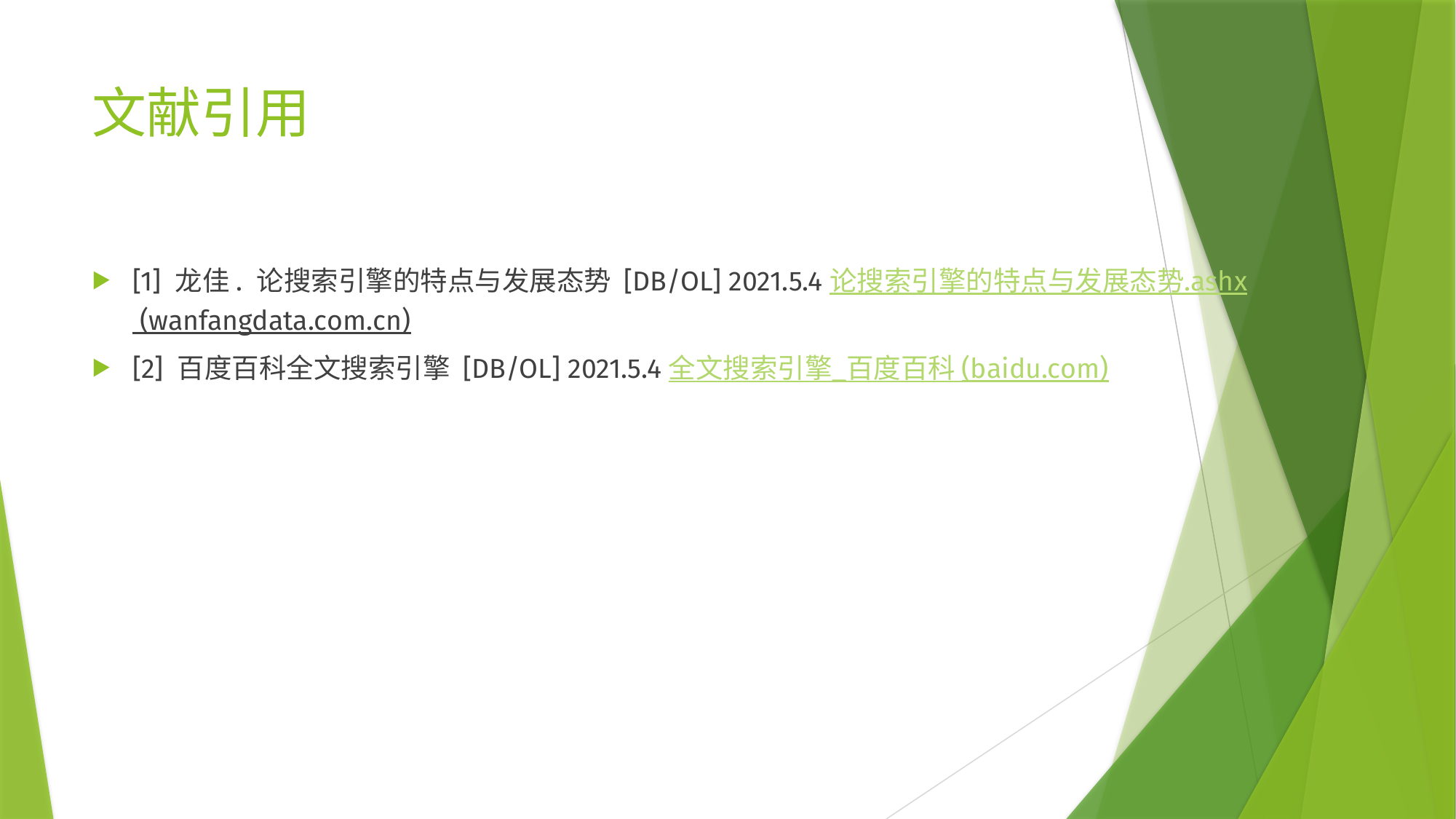

# 文献引用
[1] 龙佳. 论搜索引擎的特点与发展态势 [DB/OL] 2021.5.4论搜索引擎的特点与发展态势.ashx (wanfangdata.com.cn)
[2] 百度百科全文搜索引擎 [DB/OL] 2021.5.4全文搜索引擎_百度百科 (baidu.com)